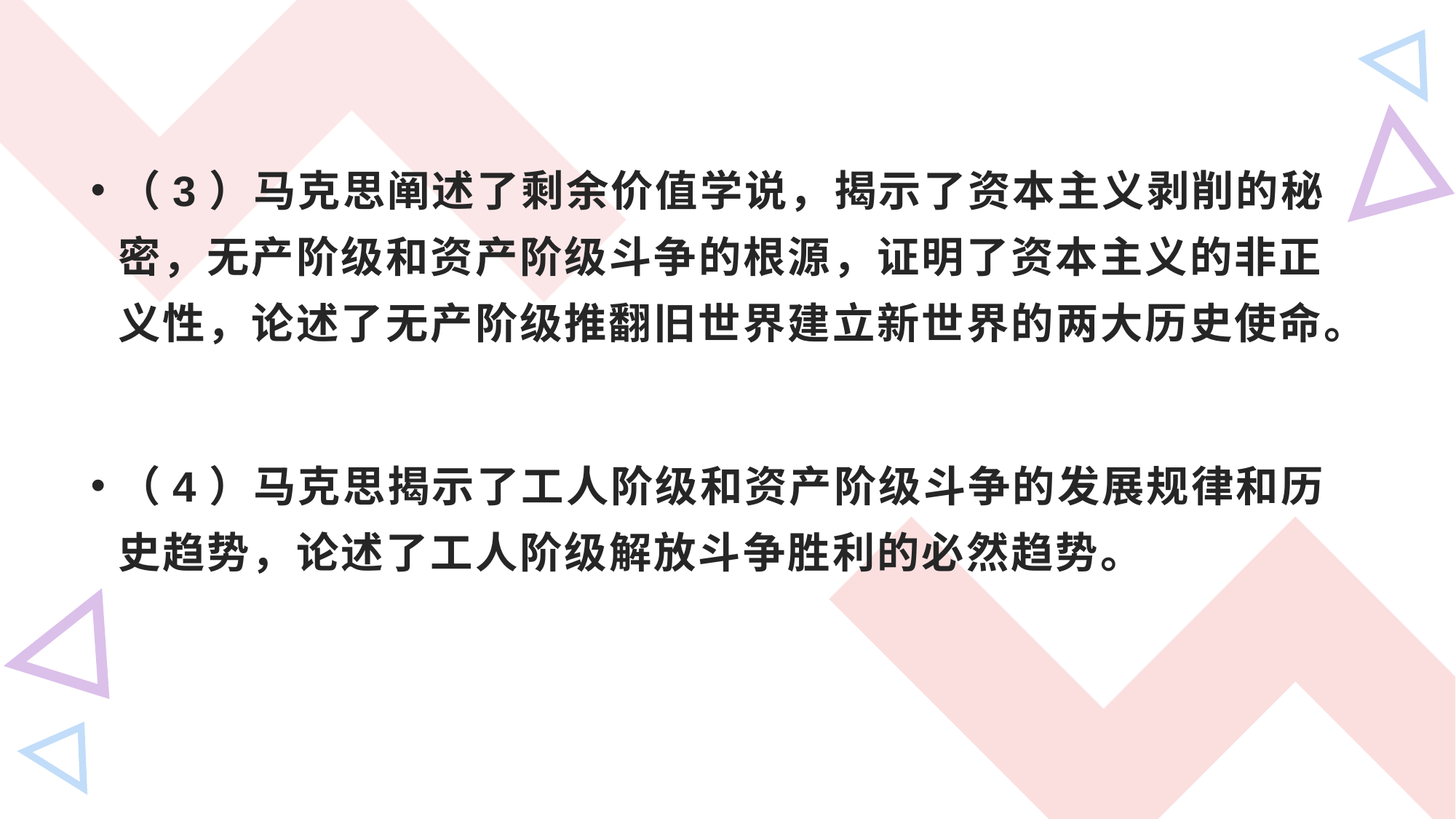

（3）马克思阐述了剩余价值学说，揭示了资本主义剥削的秘密，无产阶级和资产阶级斗争的根源，证明了资本主义的非正义性，论述了无产阶级推翻旧世界建立新世界的两大历史使命。

（4）马克思揭示了工人阶级和资产阶级斗争的发展规律和历史趋势，论述了工人阶级解放斗争胜利的必然趋势。